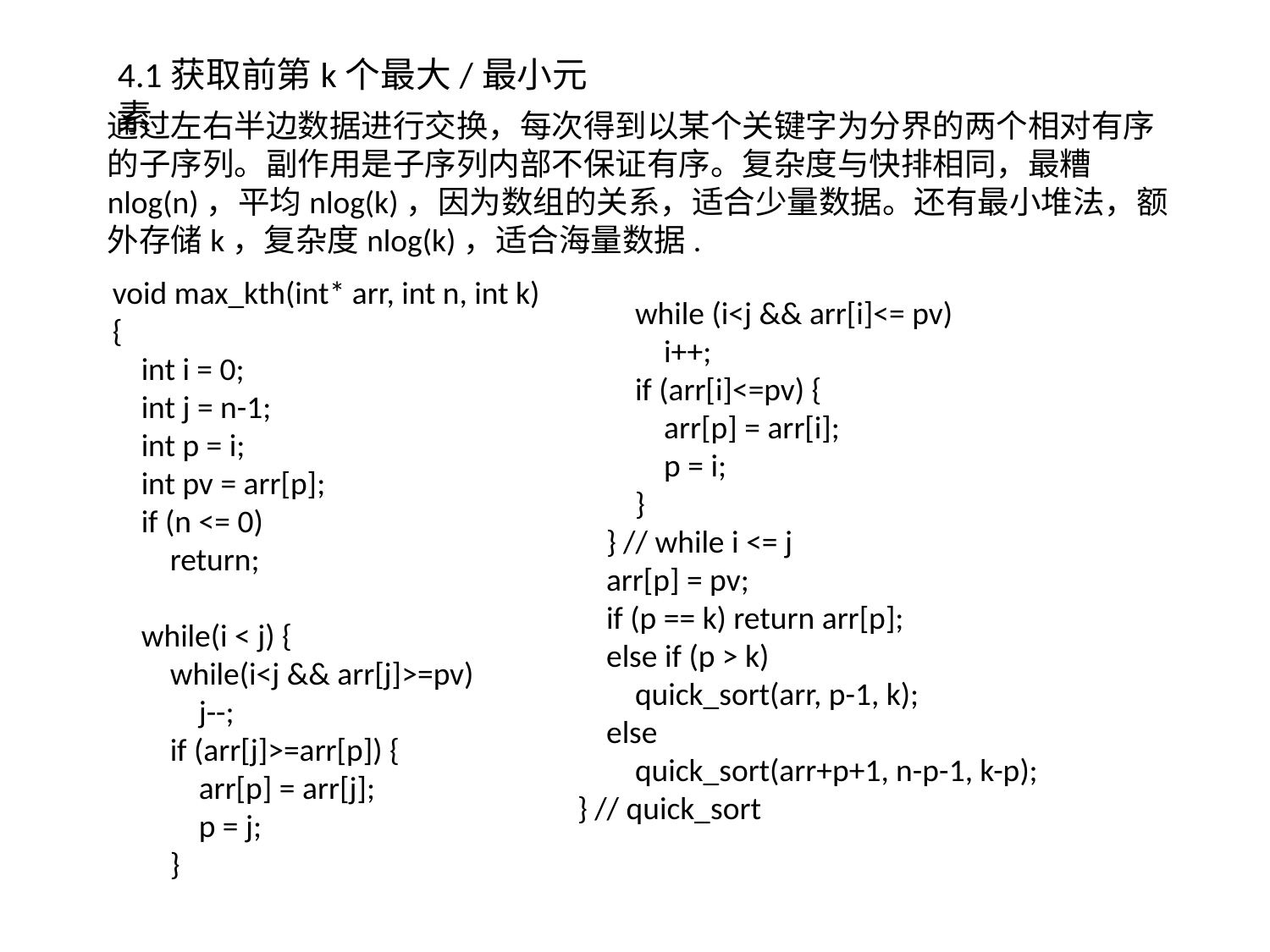

4.1获取前第k个最大/最小元素
通过左右半边数据进行交换，每次得到以某个关键字为分界的两个相对有序的子序列。副作用是子序列内部不保证有序。复杂度与快排相同，最糟nlog(n)，平均nlog(k)，因为数组的关系，适合少量数据。还有最小堆法，额外存储k，复杂度nlog(k)，适合海量数据.
void max_kth(int* arr, int n, int k)
{
    int i = 0;
    int j = n-1;
    int p = i;
    int pv = arr[p];
    if (n <= 0)
        return;

    while(i < j) {
        while(i<j && arr[j]>=pv)
            j--;
        if (arr[j]>=arr[p]) {
            arr[p] = arr[j];
            p = j;
        }
        while (i<j && arr[i]<= pv)
            i++;
        if (arr[i]<=pv) {
            arr[p] = arr[i];
            p = i;
        }
    } // while i <= j
    arr[p] = pv;
    if (p == k) return arr[p];
    else if (p > k)
        quick_sort(arr, p-1, k);
    else
        quick_sort(arr+p+1, n-p-1, k-p);
} // quick_sort